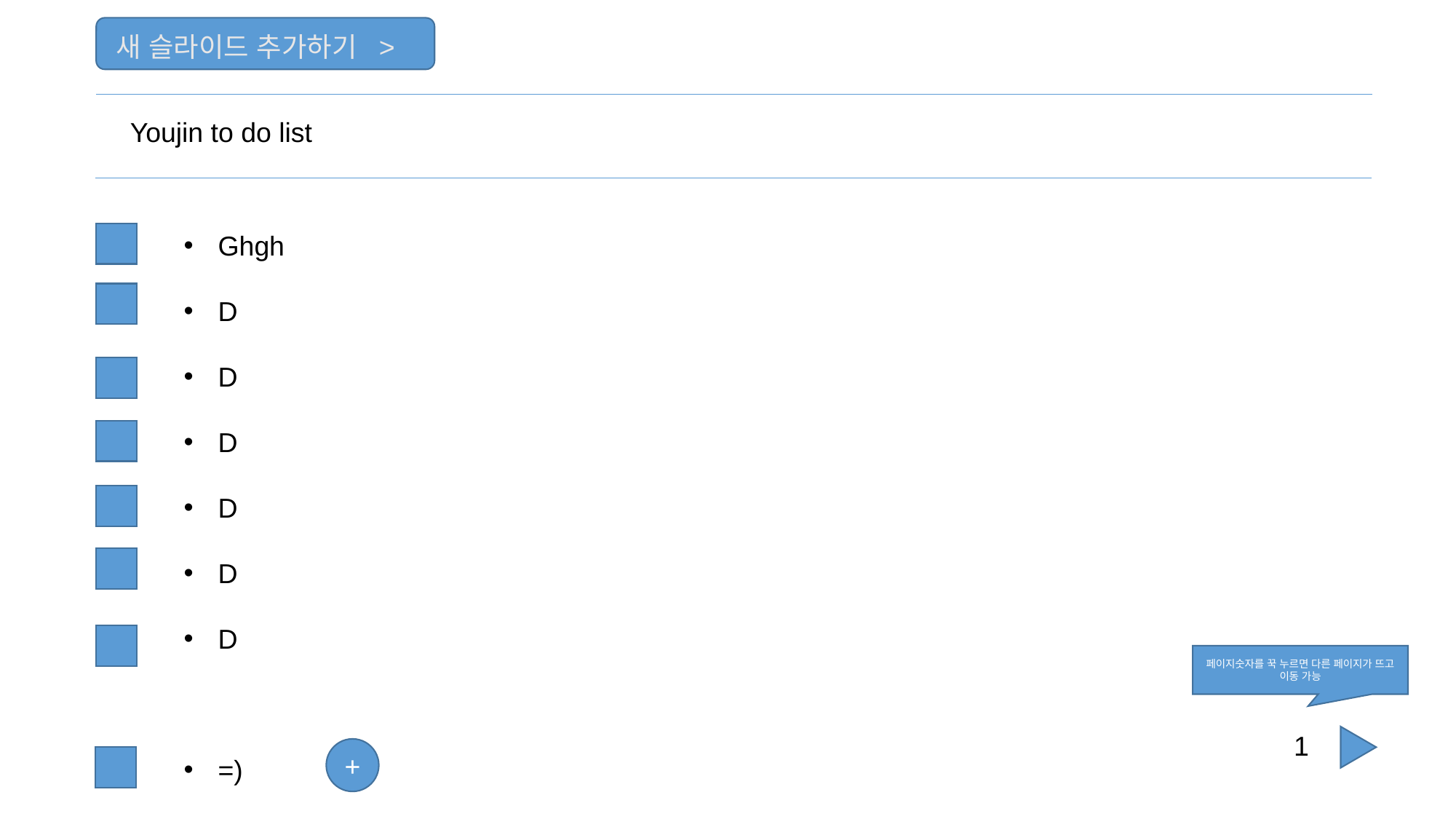

새 슬라이드 추가하기  >
Youjin to do list

Ghgh

D

D

D

D

D

D

=)

페이지숫자를 꾹 누르면 다른 페이지가 뜨고 이동 가능
1

+